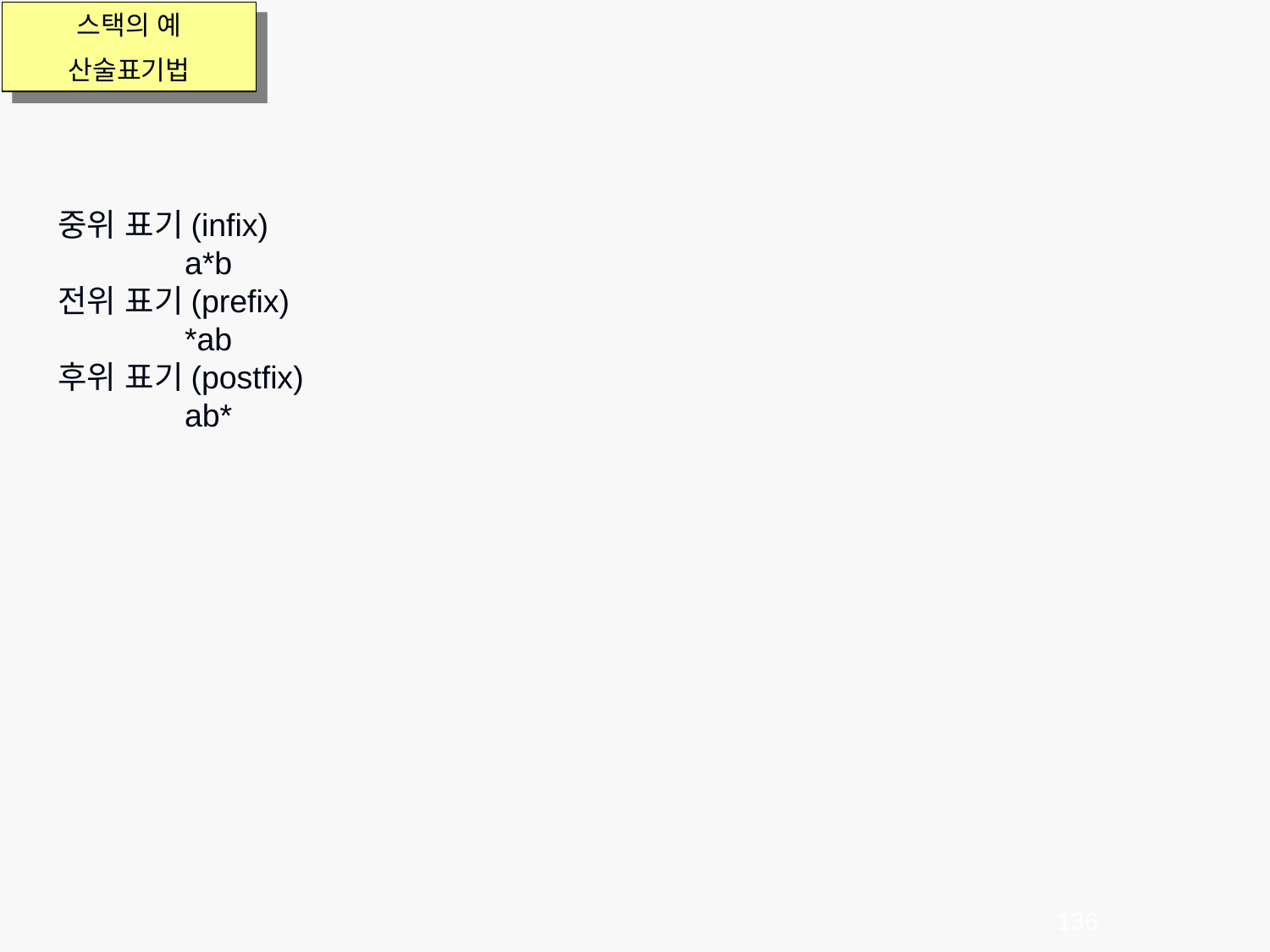

스택의 예
산술표기법
중위 표기(infix)
	a*b
전위 표기(prefix)
	*ab
후위 표기(postfix)
	ab*
136